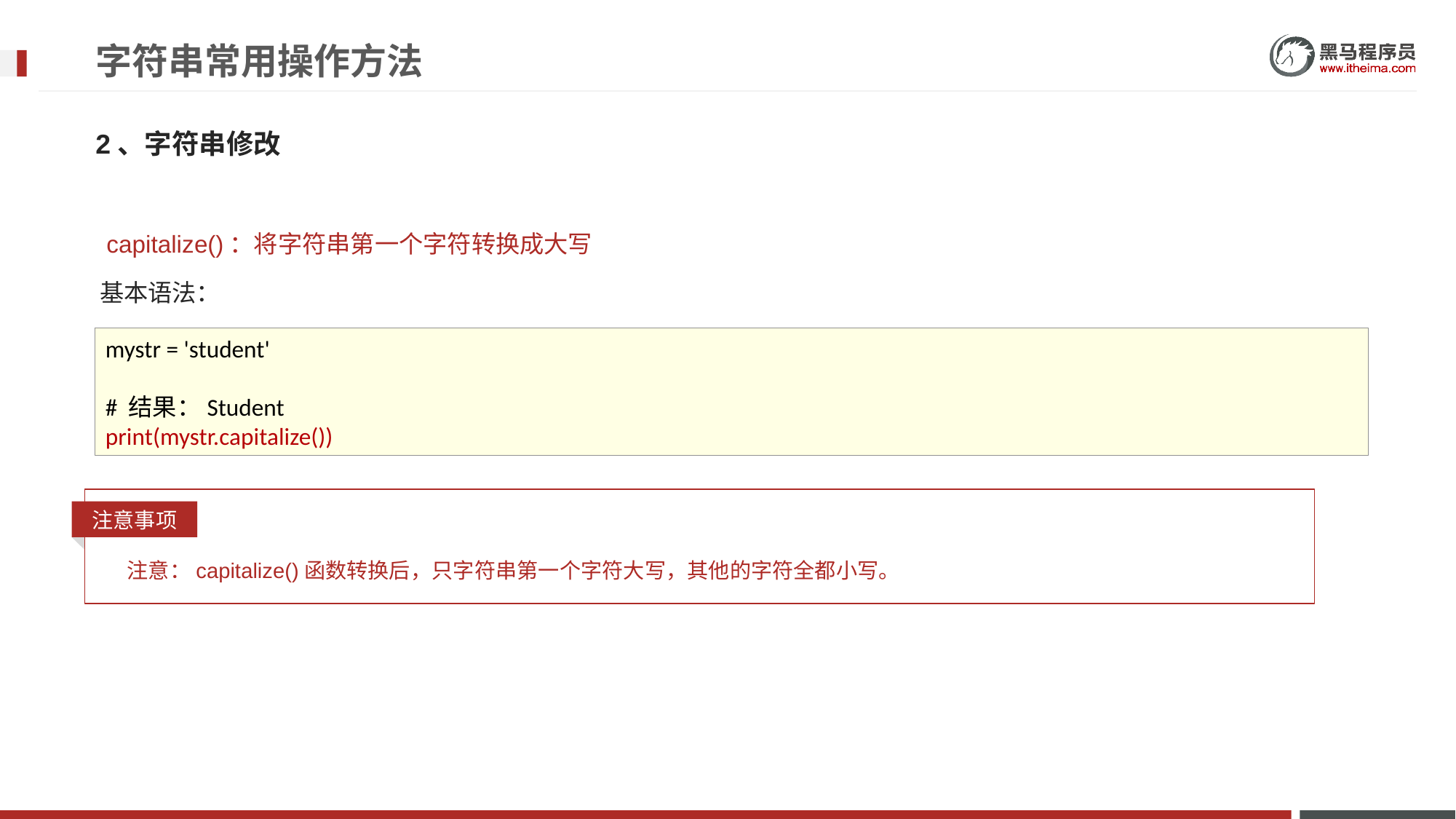

# 字符串常用操作方法
2、字符串修改
 capitalize()：将字符串第一个字符转换成大写
基本语法：
mystr = 'student'
# 结果：Student
print(mystr.capitalize())

注意事项

注意：capitalize()函数转换后，只字符串第一个字符大写，其他的字符全都小写。